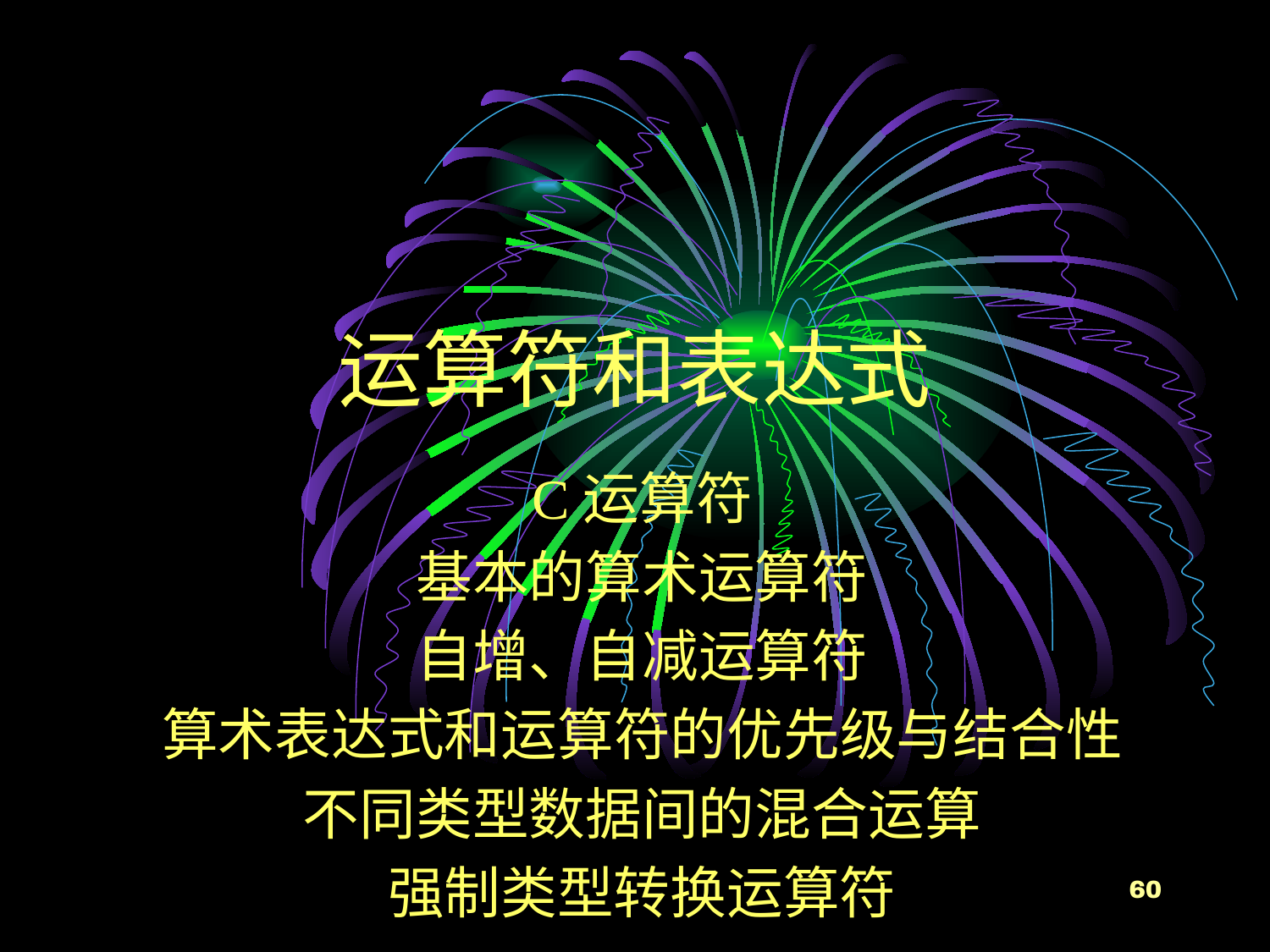

# 运算符和表达式
C运算符
基本的算术运算符
自增、自减运算符
算术表达式和运算符的优先级与结合性
不同类型数据间的混合运算
强制类型转换运算符
60